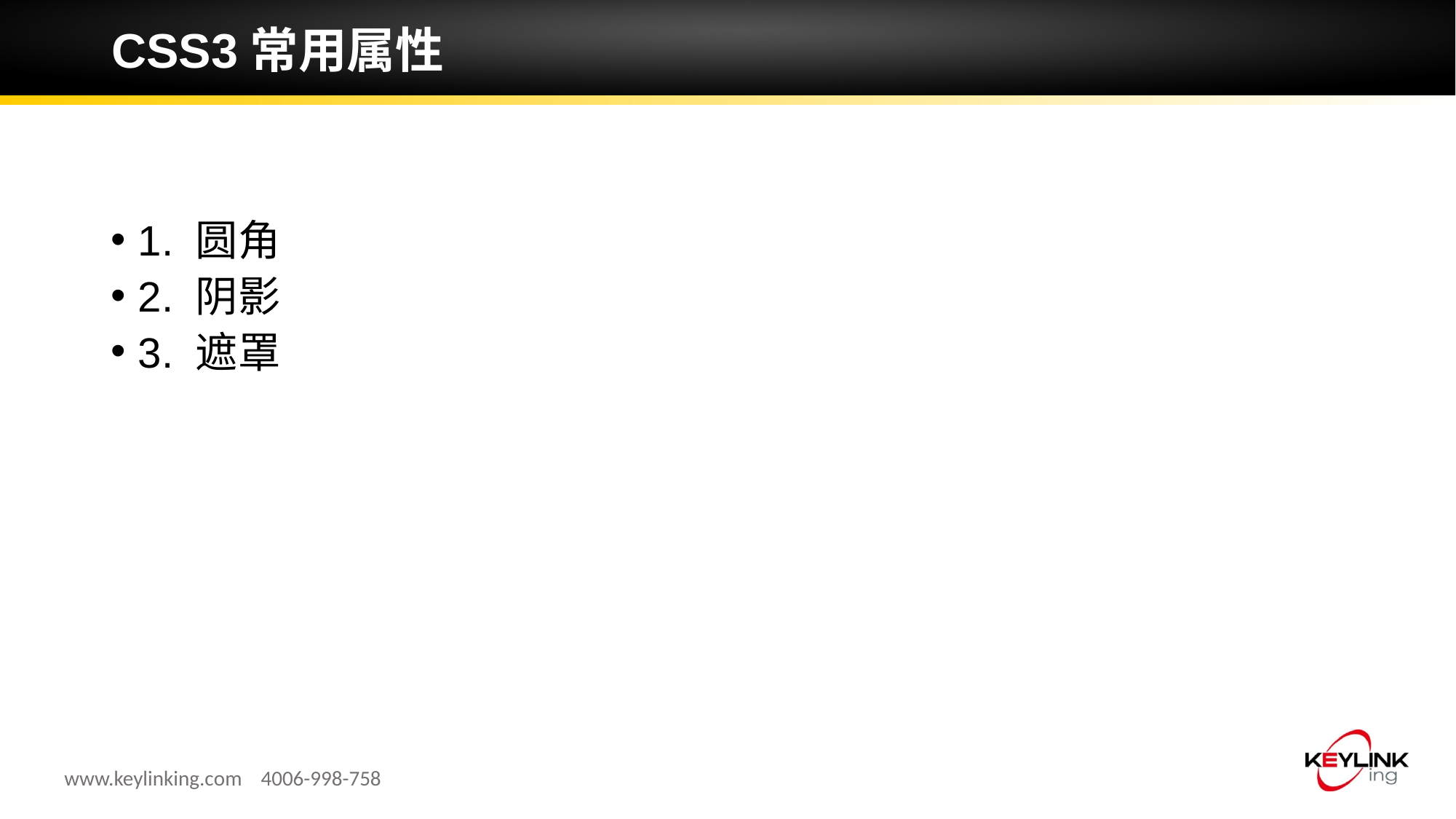

# CSS3常用属性
1. 圆角
2. 阴影
3. 遮罩